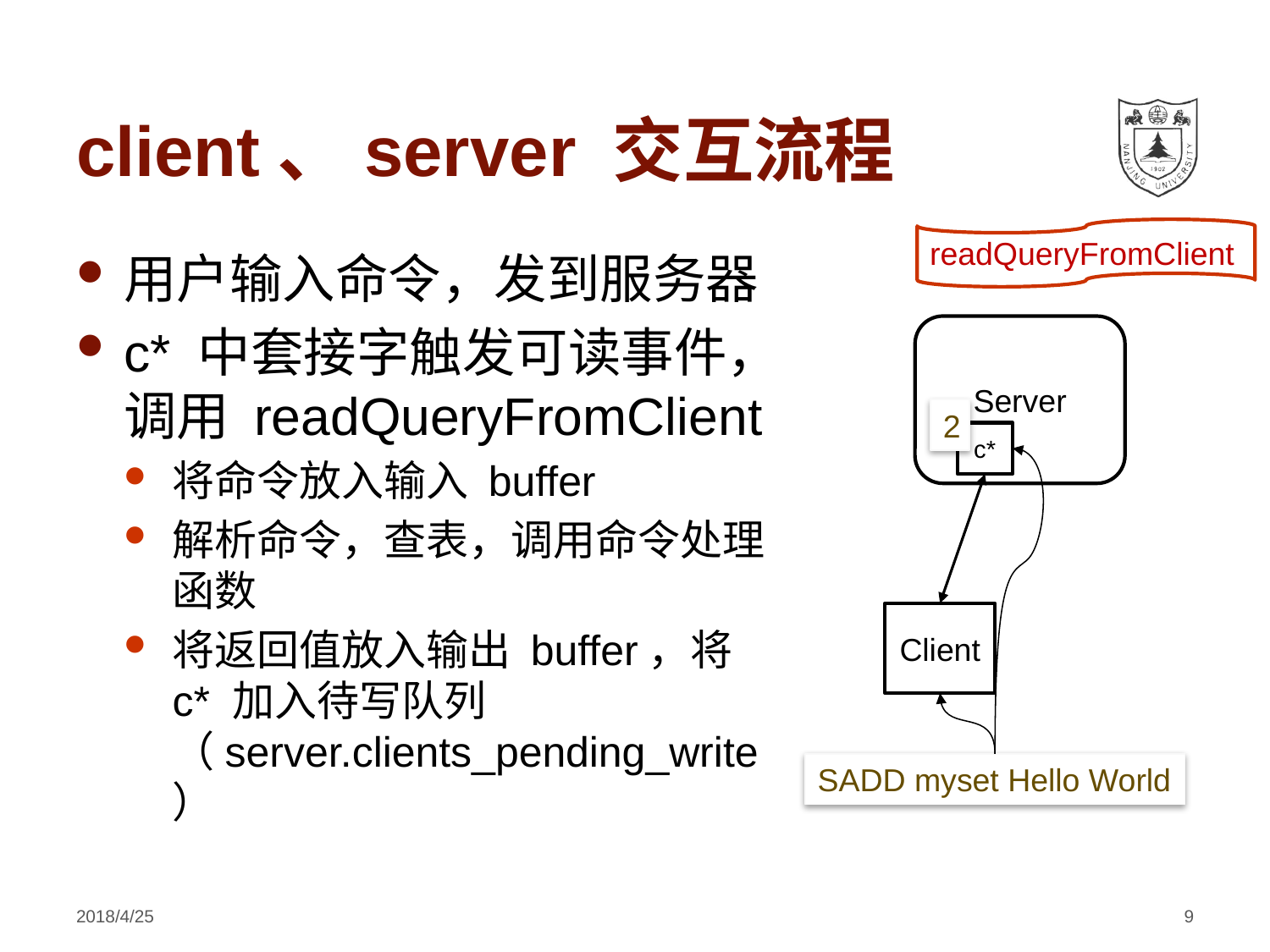

# client、server 交互流程
readQueryFromClient
用户输入命令，发到服务器
c* 中套接字触发可读事件，调用 readQueryFromClient
将命令放入输入 buffer
解析命令，查表，调用命令处理函数
将返回值放入输出 buffer，将 c* 加入待写队列（server.clients_pending_write）
Server
2
c*
Client
SADD myset Hello World
2018/4/25

9